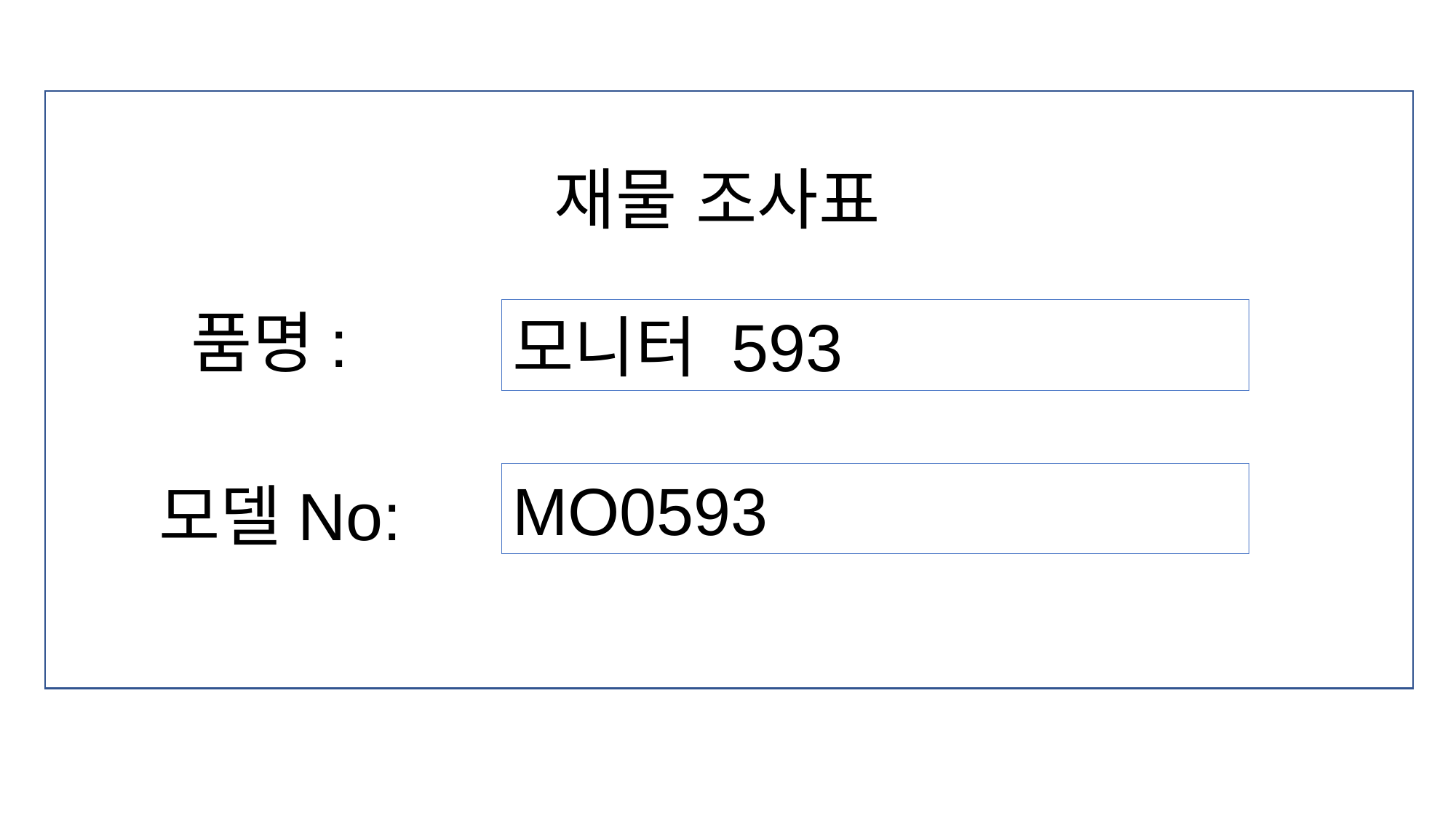

재물 조사표
품명:
모니터 593
MO0593
모델No: